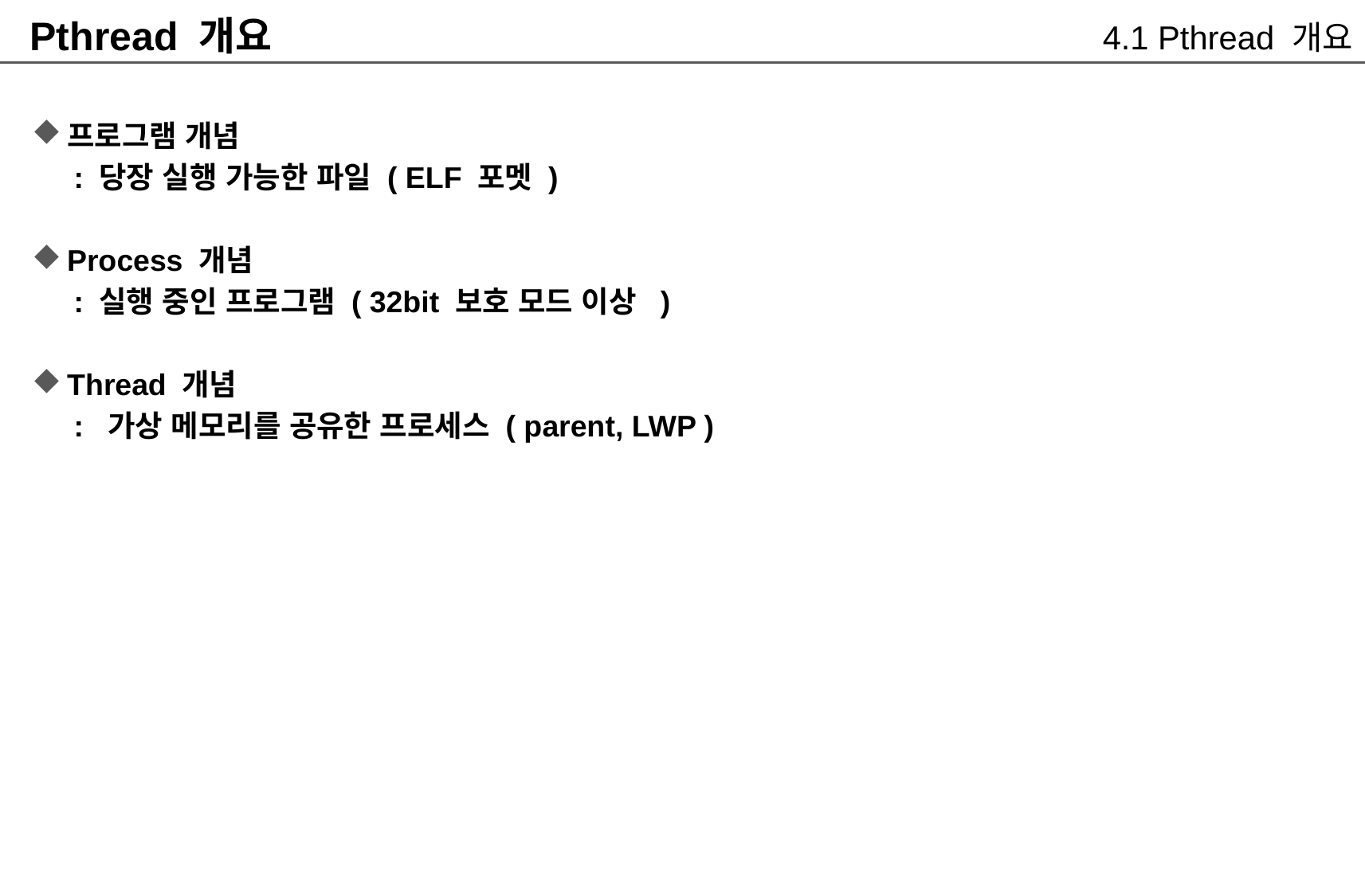

# Pthread 개요
4.1 Pthread 개요
프로그램 개념
     : 당장 실행 가능한 파일 ( ELF 포멧 )

Process 개념
     : 실행 중인 프로그램 ( 32bit 보호 모드 이상  )

Thread 개념
     :  가상 메모리를 공유한 프로세스 ( parent, LWP )